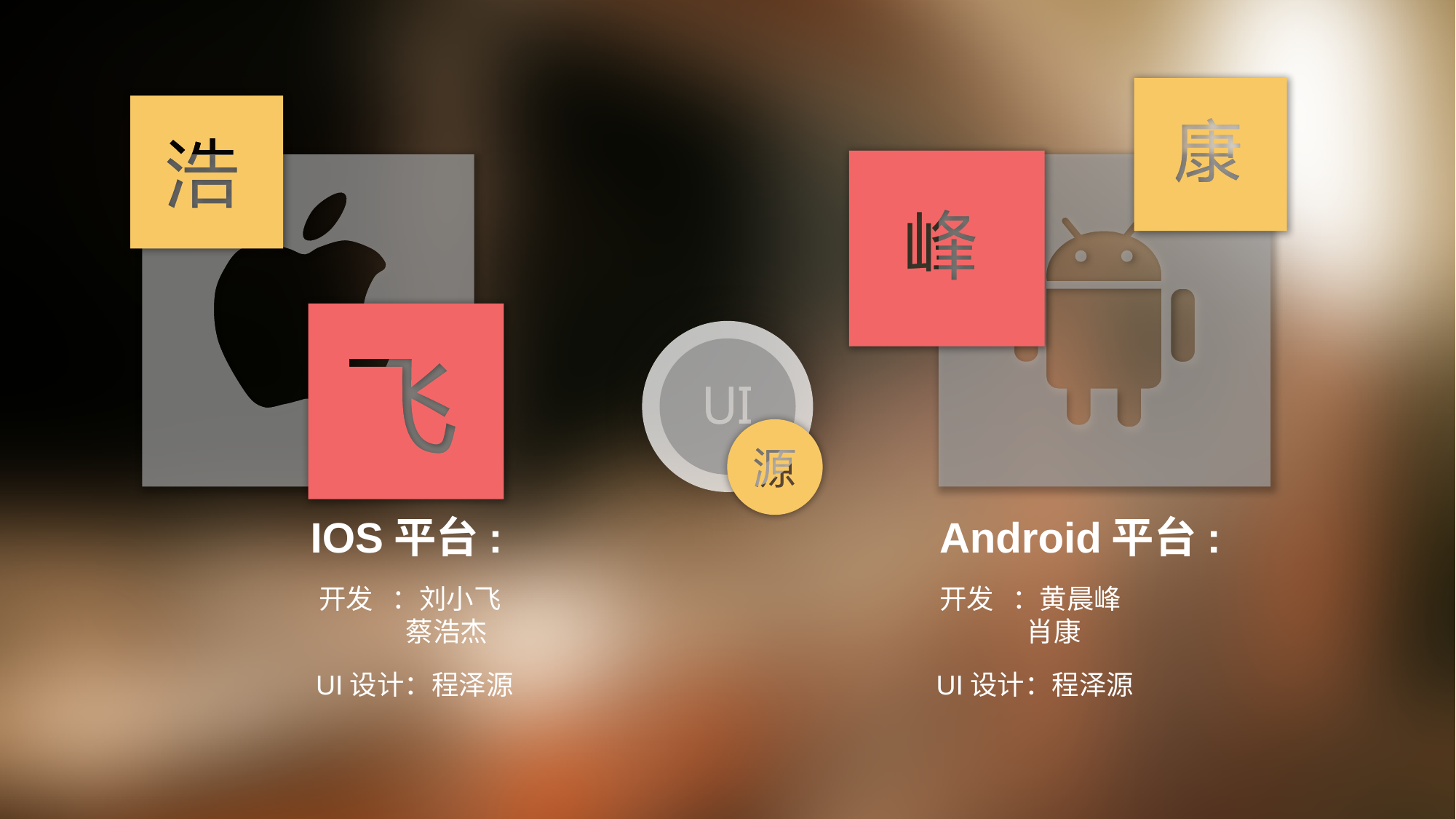

IOS平台:
Android平台:
开发   ：黄晨峰
             肖康
开发   ：刘小飞
             蔡浩杰
UI设计：程泽源
UI设计：程泽源